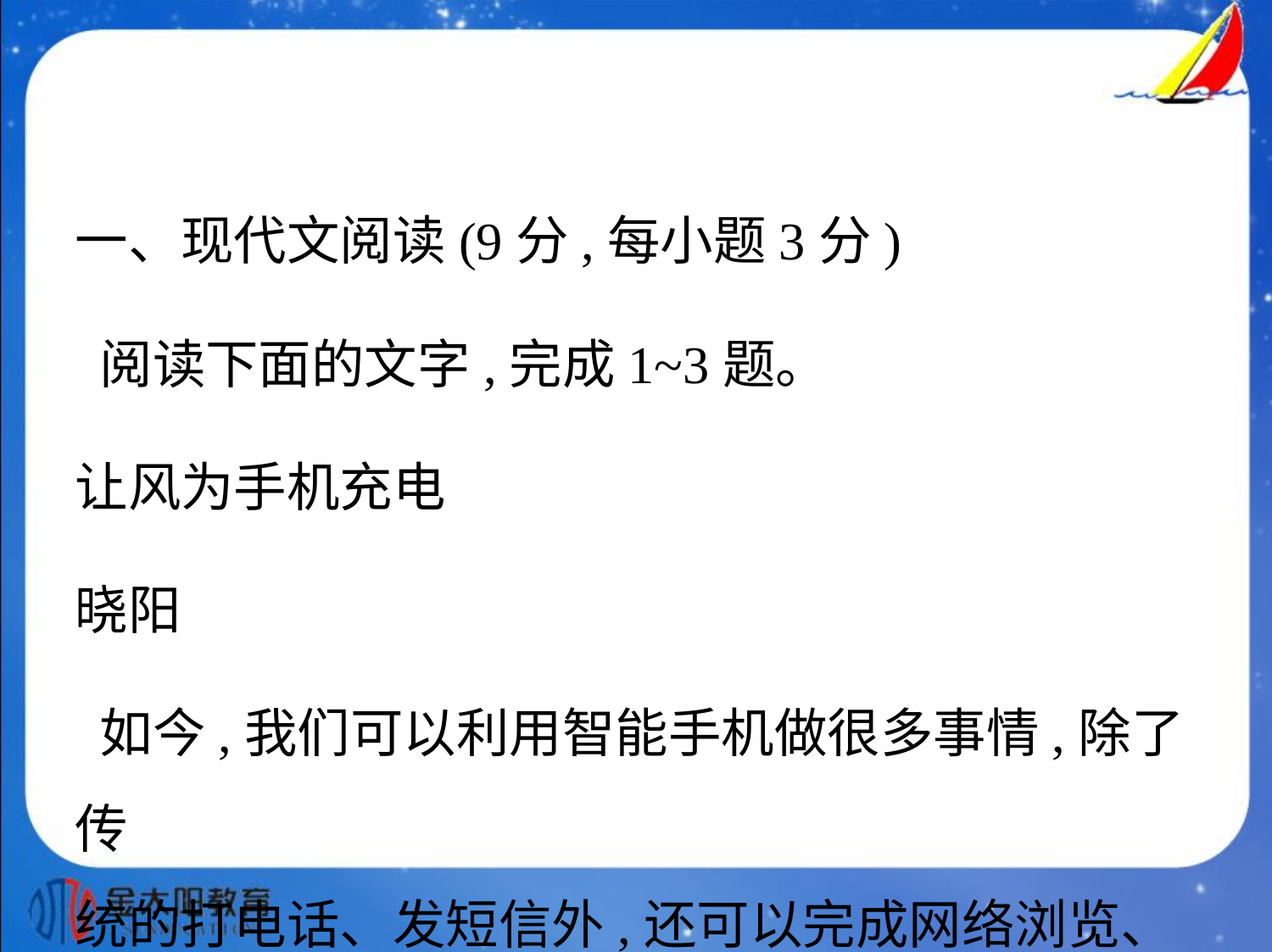

一、现代文阅读(9分,每小题3分)
 阅读下面的文字,完成1~3题。
让风为手机充电
晓阳
 如今,我们可以利用智能手机做很多事情,除了传
统的打电话、发短信外,还可以完成网络浏览、